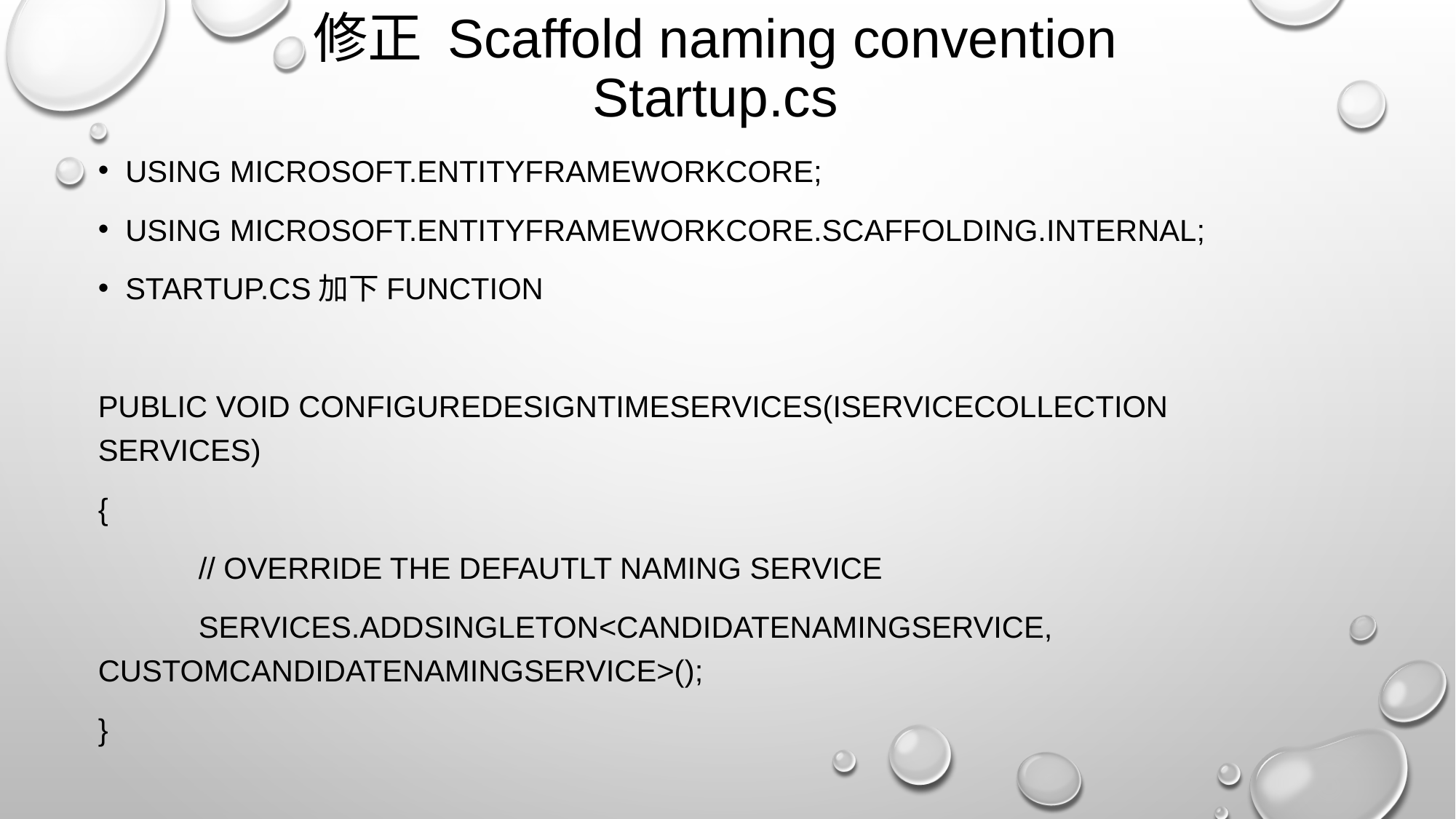

# 修正 Scaffold naming convention Startup.cs
using Microsoft.EntityFrameworkCore;
using Microsoft.EntityFrameworkCore.Scaffolding.Internal;
Startup.cs加下function

public void ConfigureDesignTimeServices(IServiceCollection services)
{
            // override the defautlt naming service
            services.AddSingleton<CandidateNamingService, 	CustomCandidateNamingService>();
}